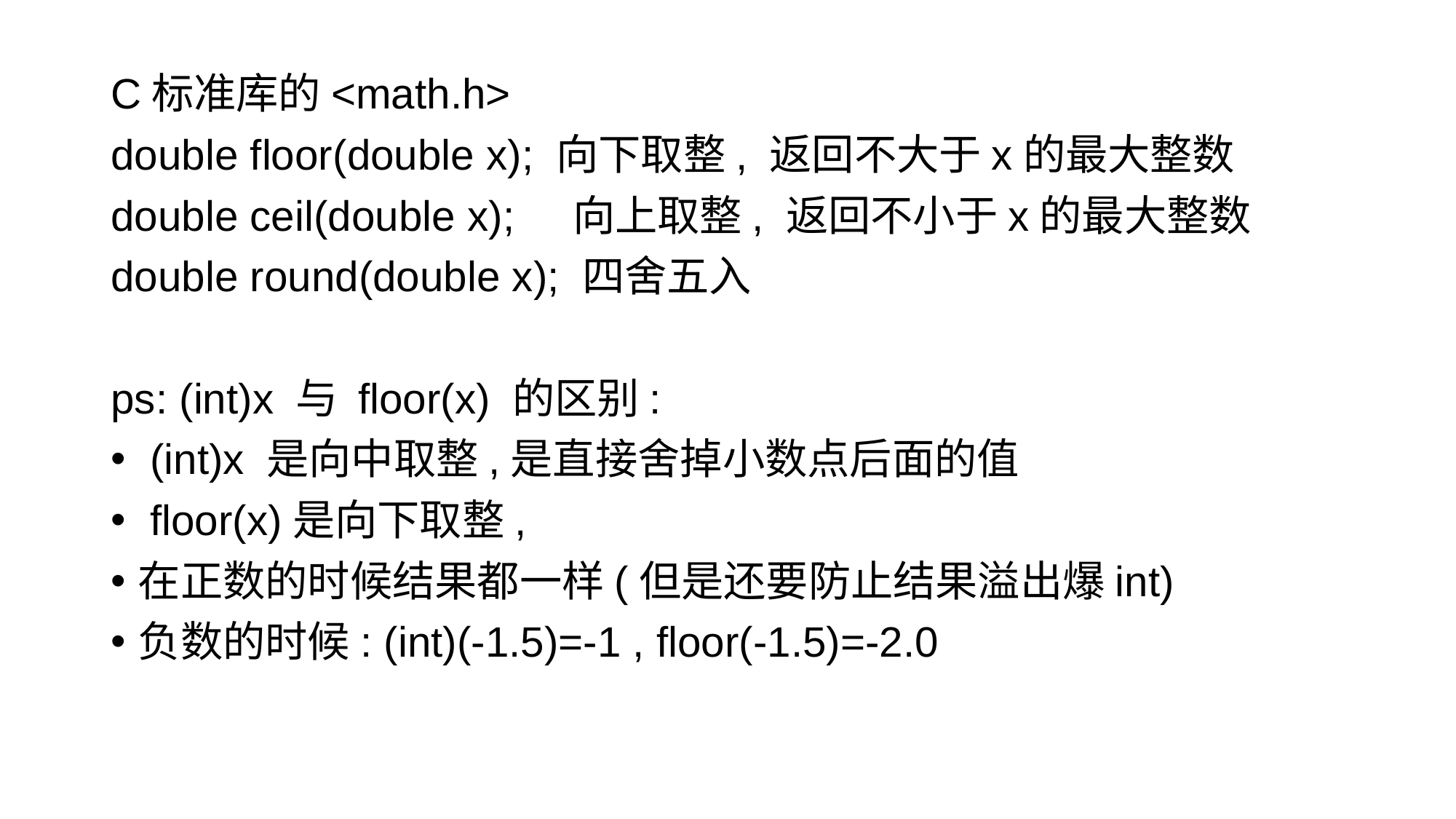

C标准库的<math.h>
double floor(double x); 向下取整, 返回不大于x的最大整数
double ceil(double x);    向上取整, 返回不小于x的最大整数
double round(double x); 四舍五入

ps: (int)x 与 floor(x) 的区别:
 (int)x 是向中取整,是直接舍掉小数点后面的值
 floor(x)是向下取整,
在正数的时候结果都一样(但是还要防止结果溢出爆int)
负数的时候: (int)(-1.5)=-1 , floor(-1.5)=-2.0